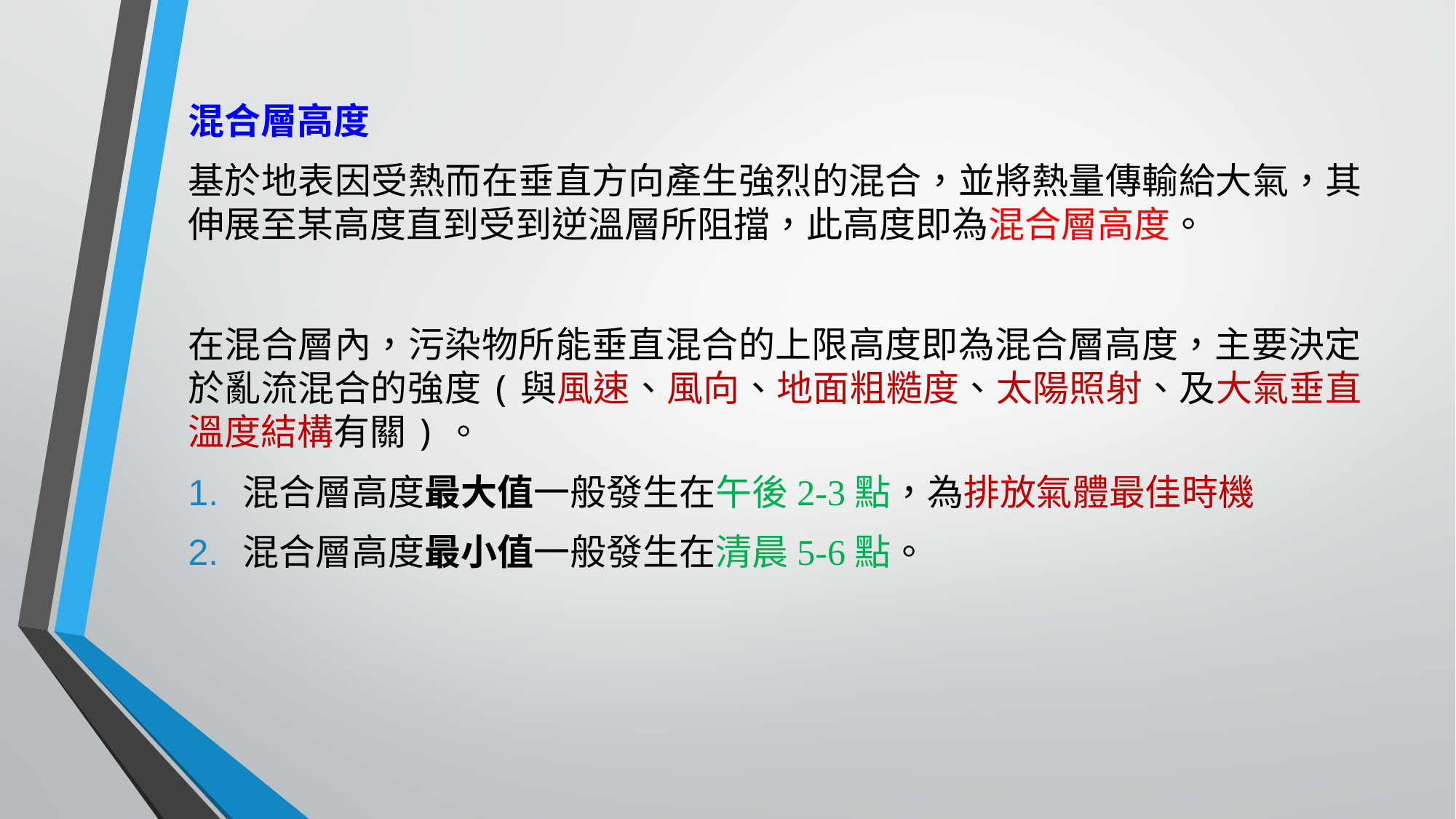

混合層高度
基於地表因受熱而在垂直方向產生強烈的混合，並將熱量傳輸給大氣，其伸展至某高度直到受到逆溫層所阻擋，此高度即為混合層高度。

在混合層內，污染物所能垂直混合的上限高度即為混合層高度，主要決定於亂流混合的強度(與風速、風向、地面粗糙度、太陽照射、及大氣垂直溫度結構有關)。
混合層高度最大值一般發生在午後2-3點，為排放氣體最佳時機
混合層高度最小值一般發生在清晨5-6點。